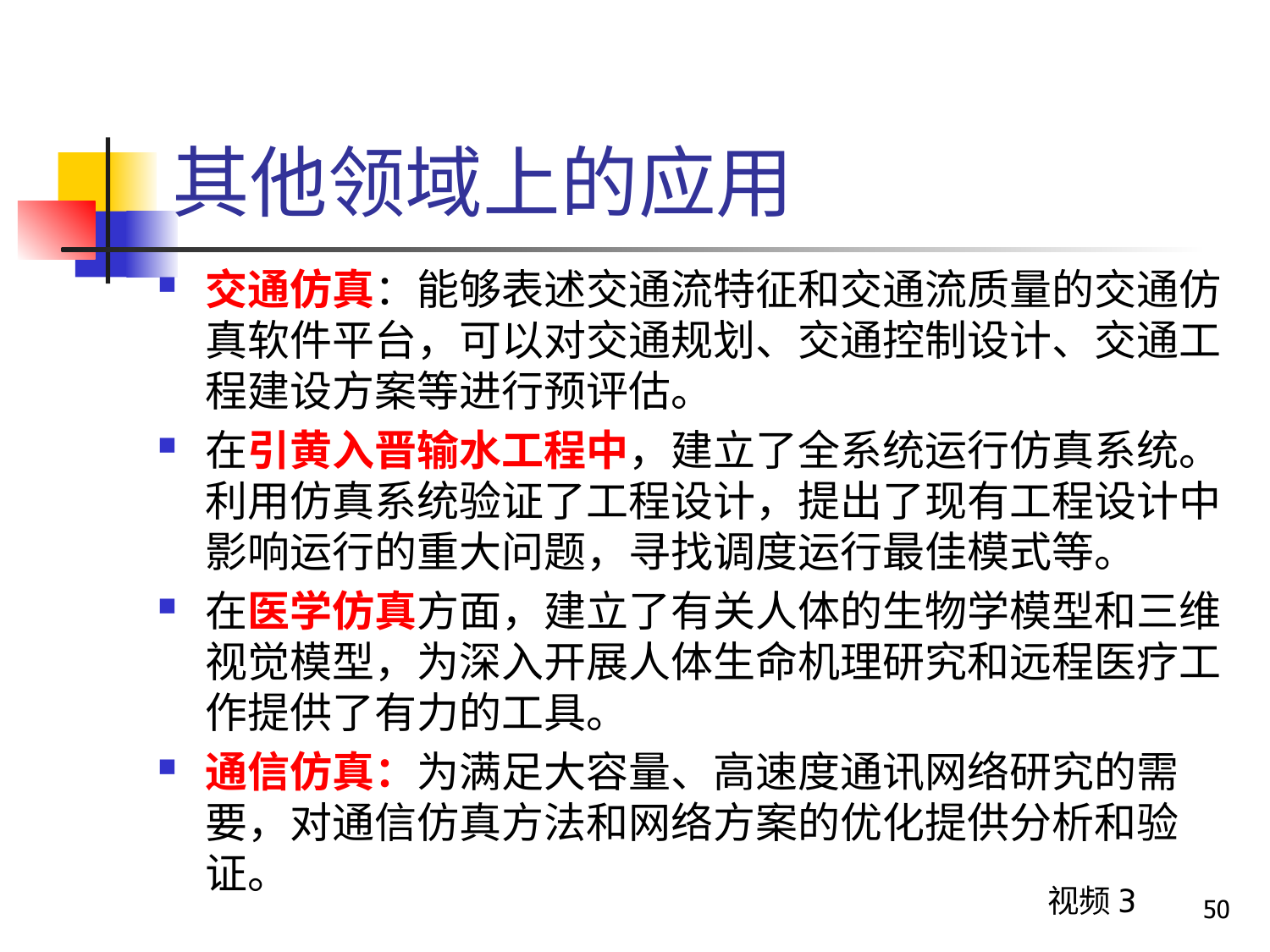

# 其他领域上的应用
交通仿真：能够表述交通流特征和交通流质量的交通仿真软件平台，可以对交通规划、交通控制设计、交通工程建设方案等进行预评估。
在引黄入晋输水工程中，建立了全系统运行仿真系统。利用仿真系统验证了工程设计，提出了现有工程设计中影响运行的重大问题，寻找调度运行最佳模式等。
在医学仿真方面，建立了有关人体的生物学模型和三维视觉模型，为深入开展人体生命机理研究和远程医疗工作提供了有力的工具。
通信仿真：为满足大容量、高速度通讯网络研究的需要，对通信仿真方法和网络方案的优化提供分析和验证。
50
视频3